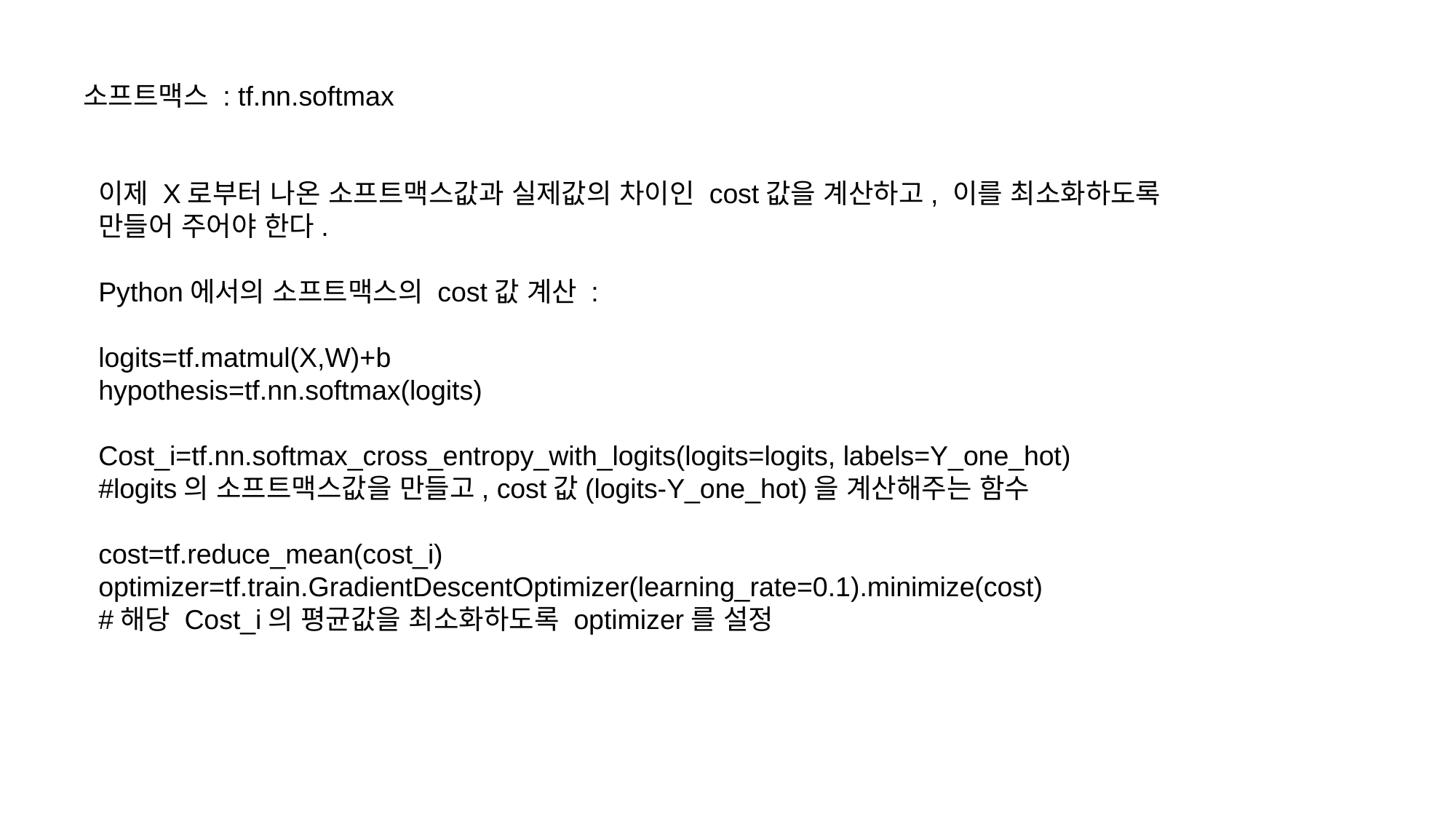

소프트맥스 : tf.nn.softmax
이제 X로부터 나온 소프트맥스값과 실제값의 차이인 cost값을 계산하고, 이를 최소화하도록 만들어 주어야 한다.

Python에서의 소프트맥스의 cost값 계산 :

logits=tf.matmul(X,W)+b
hypothesis=tf.nn.softmax(logits)

Cost_i=tf.nn.softmax_cross_entropy_with_logits(logits=logits, labels=Y_one_hot)
#logits의 소프트맥스값을 만들고, cost값(logits-Y_one_hot)을 계산해주는 함수

cost=tf.reduce_mean(cost_i)
optimizer=tf.train.GradientDescentOptimizer(learning_rate=0.1).minimize(cost)
#해당 Cost_i의 평균값을 최소화하도록 optimizer를 설정